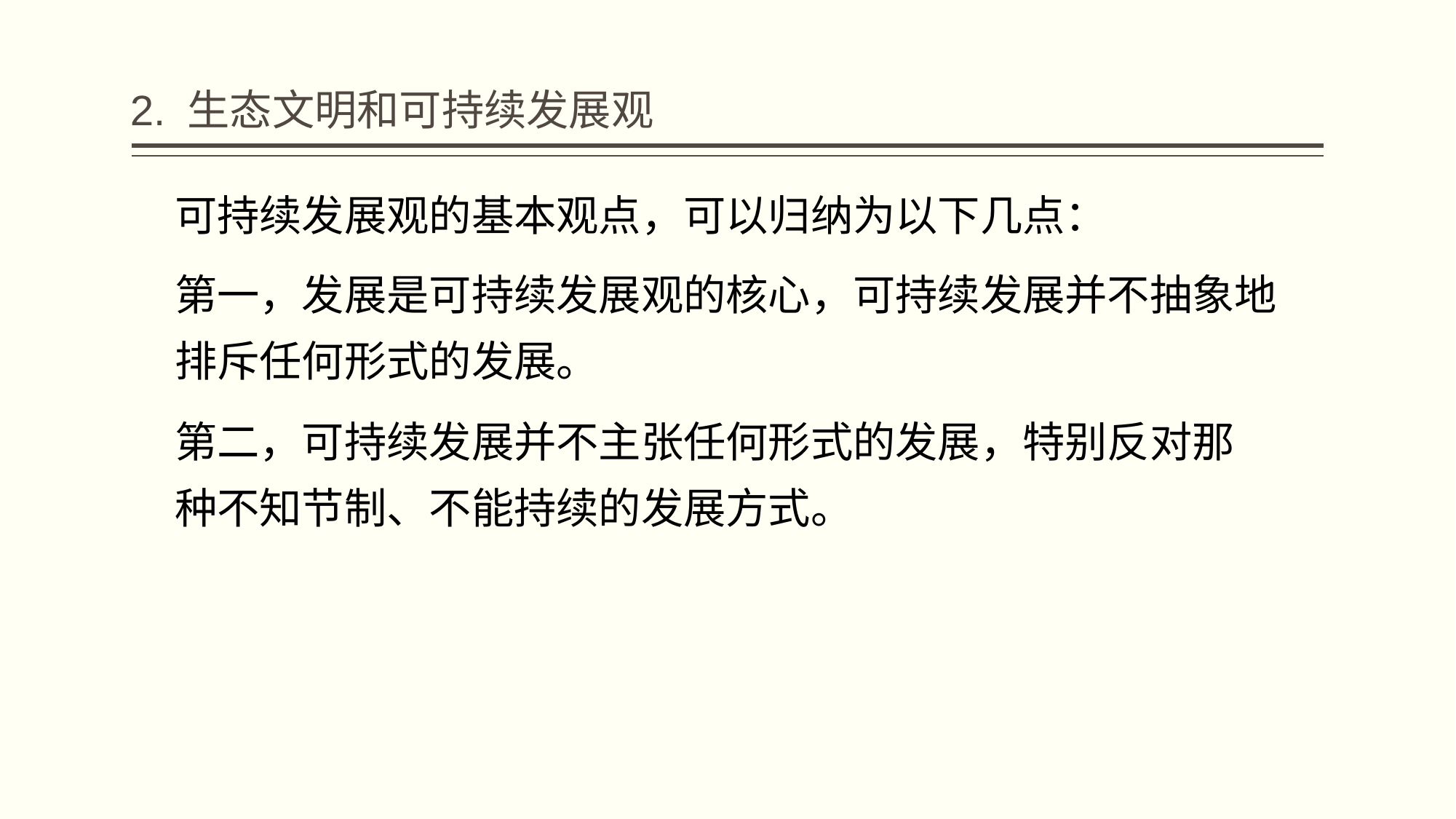

# 2. 生态文明和可持续发展观
可持续发展观的基本观点，可以归纳为以下几点：
第一，发展是可持续发展观的核心，可持续发展并不抽象地排斥任何形式的发展。
第二，可持续发展并不主张任何形式的发展，特别反对那种不知节制、不能持续的发展方式。